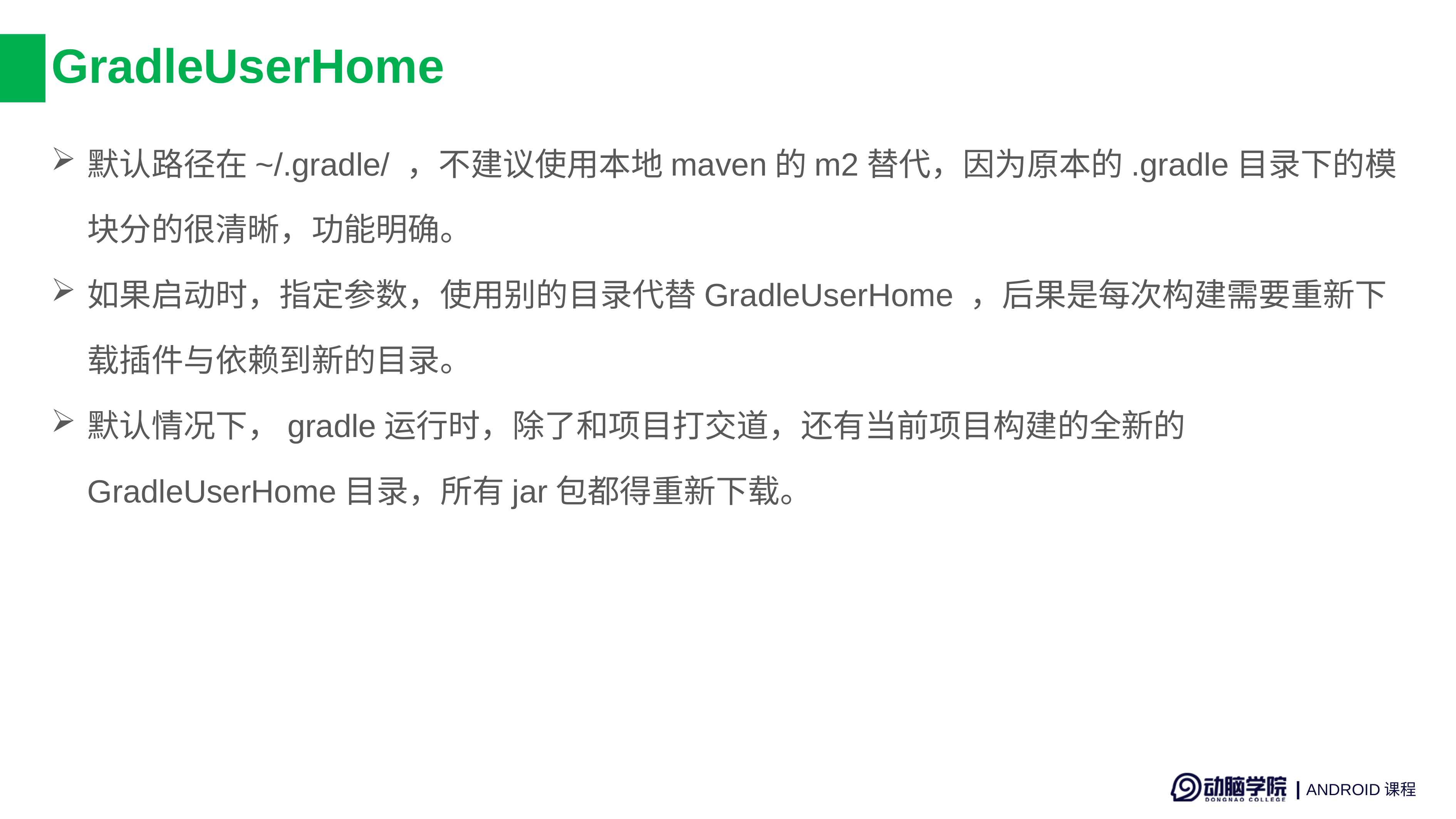

# GradleUserHome
默认路径在~/.gradle/ ，不建议使用本地maven的m2替代，因为原本的.gradle目录下的模块分的很清晰，功能明确。
如果启动时，指定参数，使用别的目录代替GradleUserHome ，后果是每次构建需要重新下载插件与依赖到新的目录。
默认情况下，gradle运行时，除了和项目打交道，还有当前项目构建的全新的GradleUserHome目录，所有jar包都得重新下载。